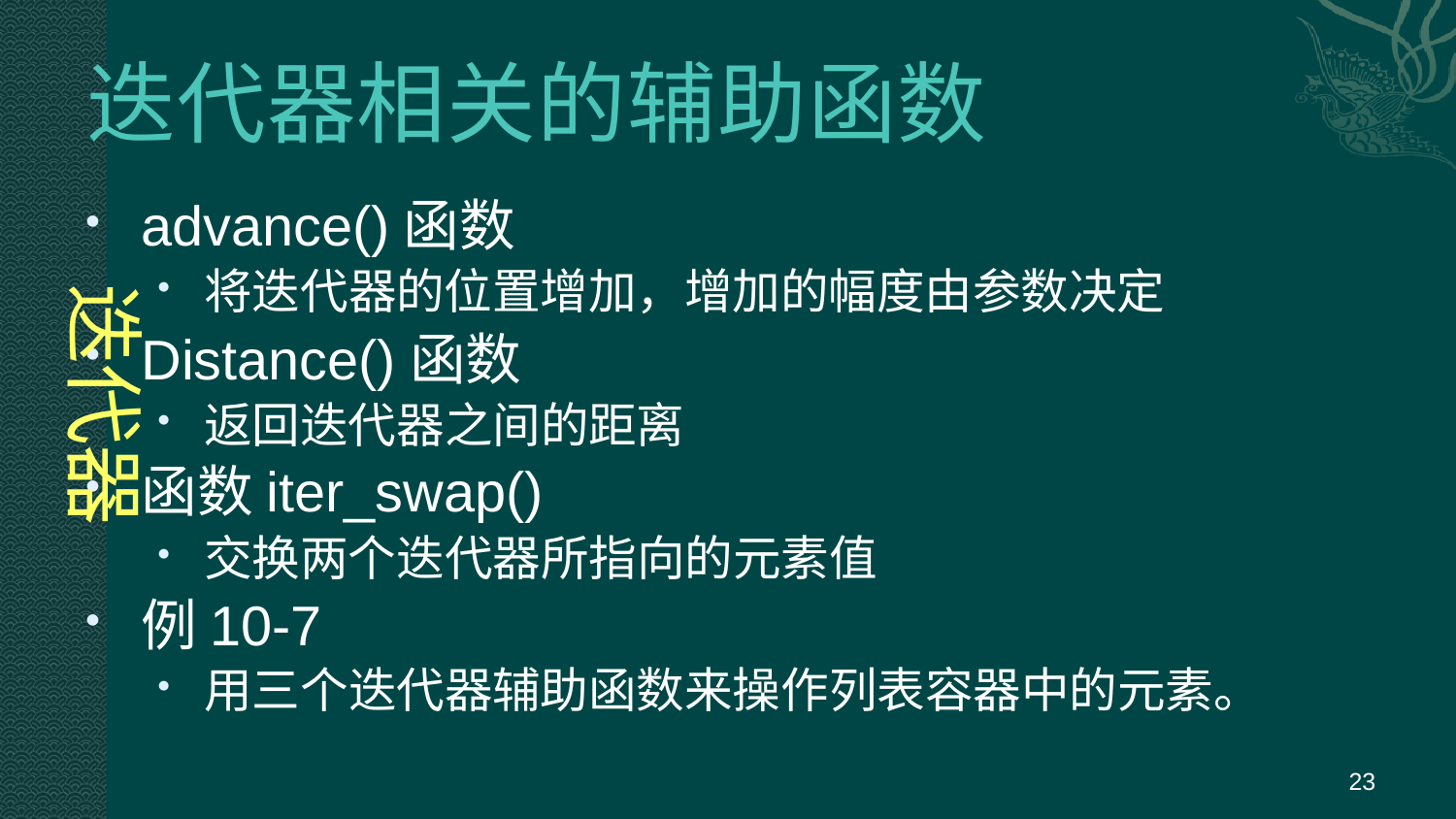

# 迭代器相关的辅助函数
迭代器
advance()函数
将迭代器的位置增加，增加的幅度由参数决定
Distance()函数
返回迭代器之间的距离
函数iter_swap()
交换两个迭代器所指向的元素值
例10-7
用三个迭代器辅助函数来操作列表容器中的元素。
23